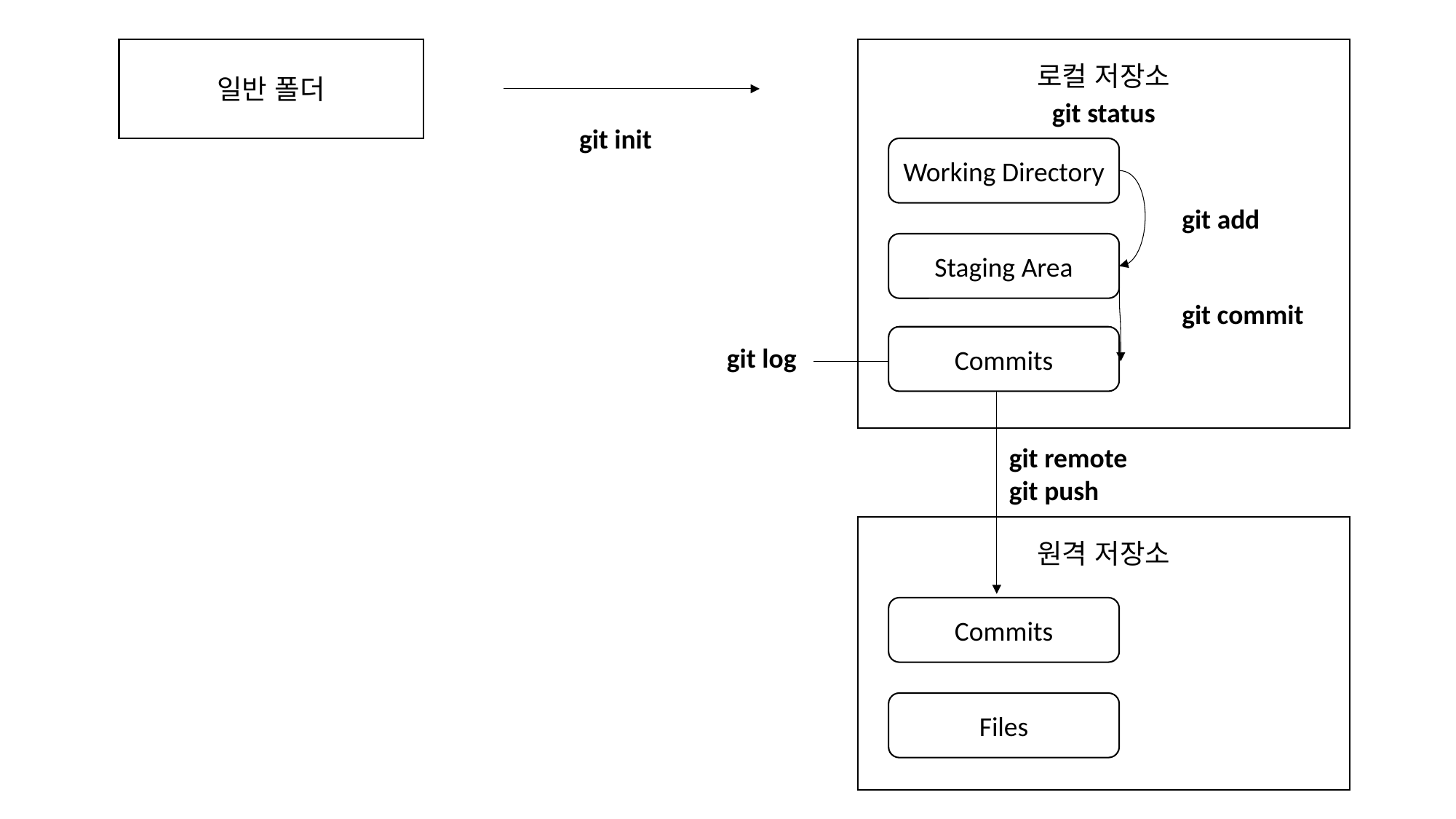

일반 폴더

로컬 저장소
git status
git init
Working Directory
git add
Staging Area
git commit
Commits
git log
git remote
git push

원격 저장소
Commits
Files